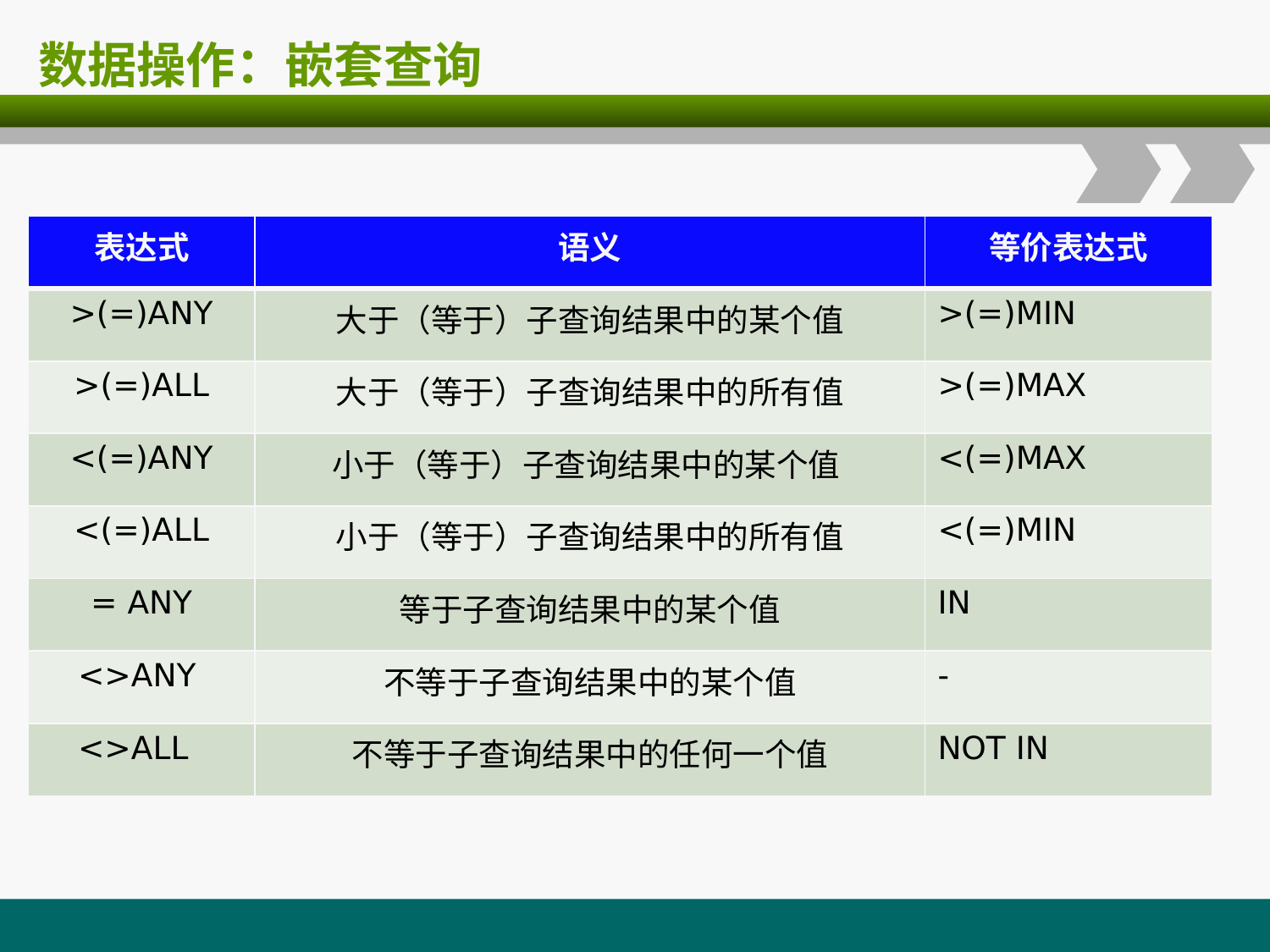

# 数据操作：嵌套查询
| 表达式 | 语义 | 等价表达式 |
| --- | --- | --- |
| >(=)ANY | 大于（等于）子查询结果中的某个值 | >(=)MIN |
| >(=)ALL | 大于（等于）子查询结果中的所有值 | >(=)MAX |
| <(=)ANY | 小于（等于）子查询结果中的某个值 | <(=)MAX |
| <(=)ALL | 小于（等于）子查询结果中的所有值 | <(=)MIN |
| = ANY | 等于子查询结果中的某个值 | IN |
| <>ANY | 不等于子查询结果中的某个值 | - |
| <>ALL | 不等于子查询结果中的任何一个值 | NOT IN |